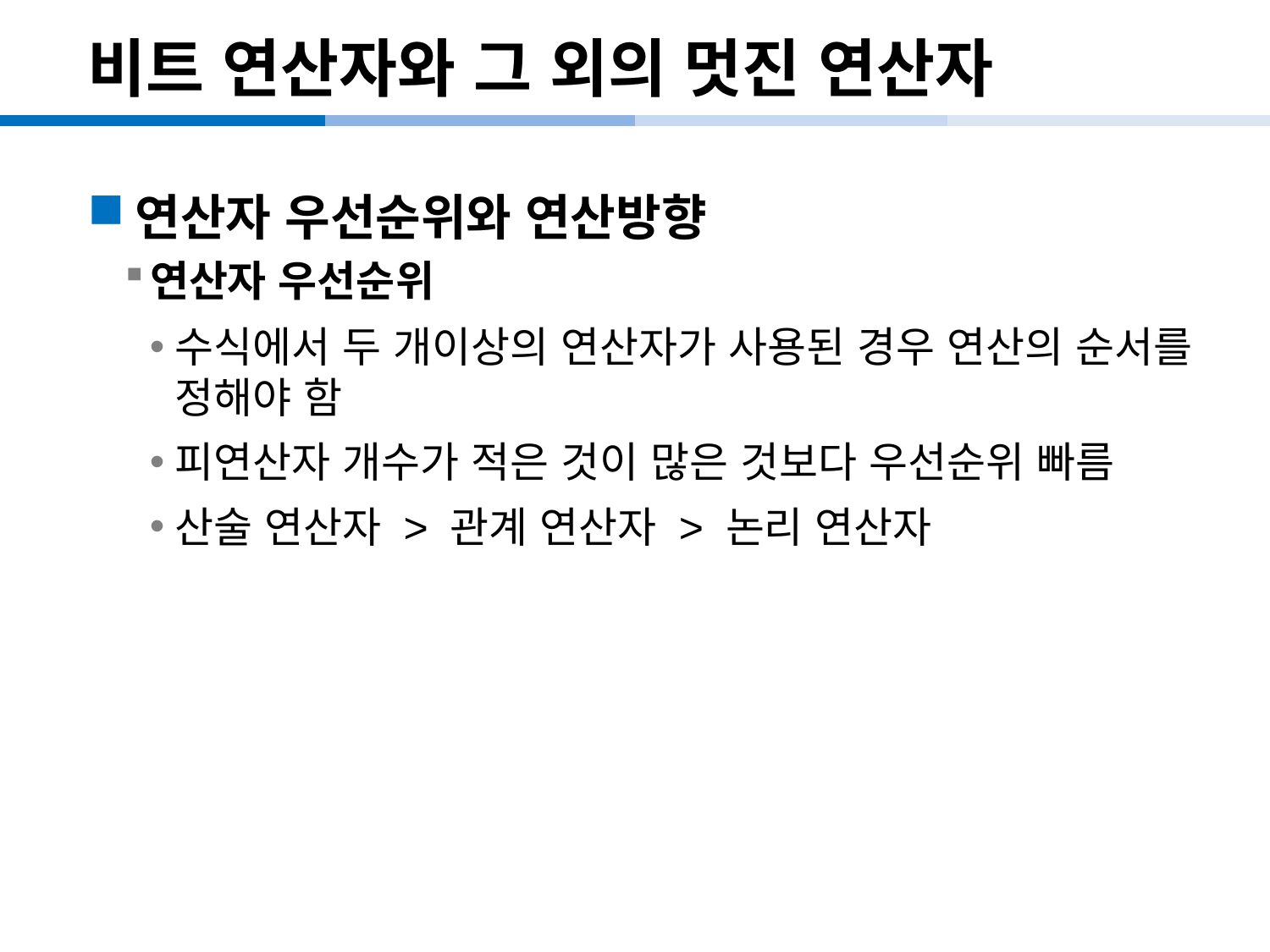

# 비트 연산자와 그 외의 멋진 연산자
연산자 우선순위와 연산방향
연산자 우선순위
수식에서 두 개이상의 연산자가 사용된 경우 연산의 순서를 정해야 함
피연산자 개수가 적은 것이 많은 것보다 우선순위 빠름
산술 연산자 > 관계 연산자 > 논리 연산자